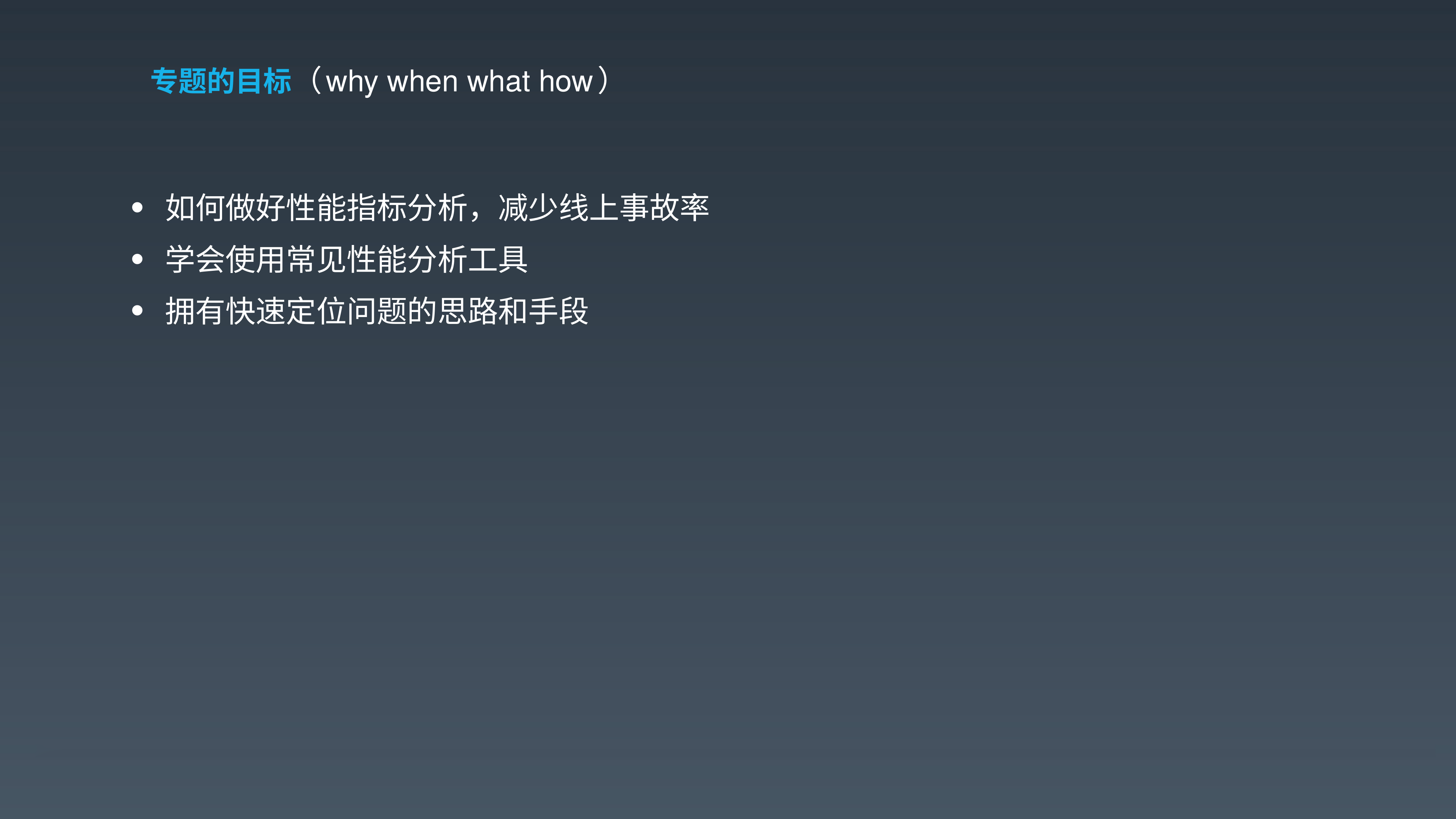

# 专题的目标（why when what how）
如何做好性能指标分析，减少线上事故率
学会使用常见性能分析工具
拥有快速定位问题的思路和手段